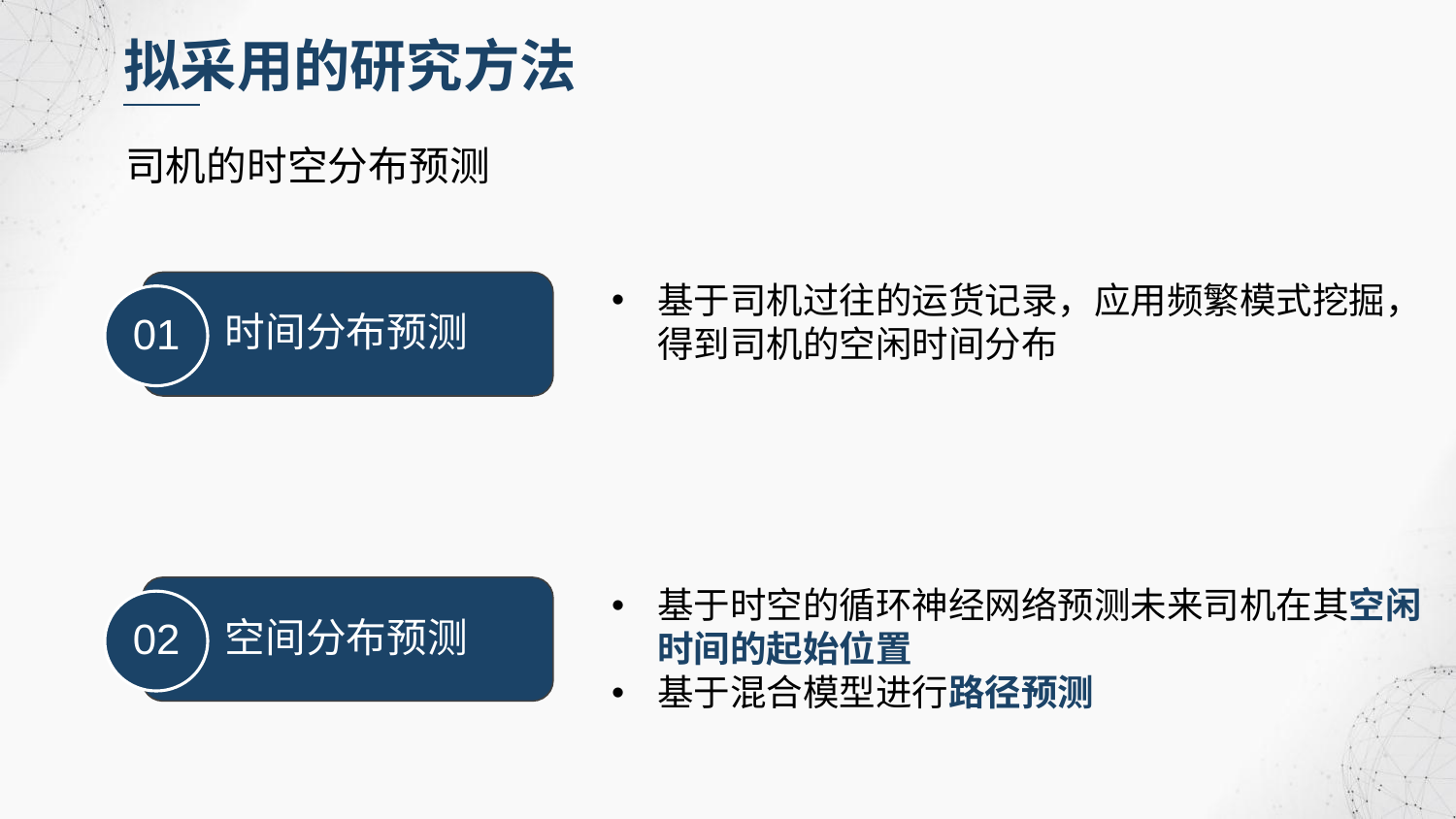

拟采用的研究方法
司机的时空分布预测
时间分布预测
01
基于司机过往的运货记录，应用频繁模式挖掘，得到司机的空闲时间分布

空间分布预测
02
基于时空的循环神经网络预测未来司机在其空闲时间的起始位置
基于混合模型进行路径预测